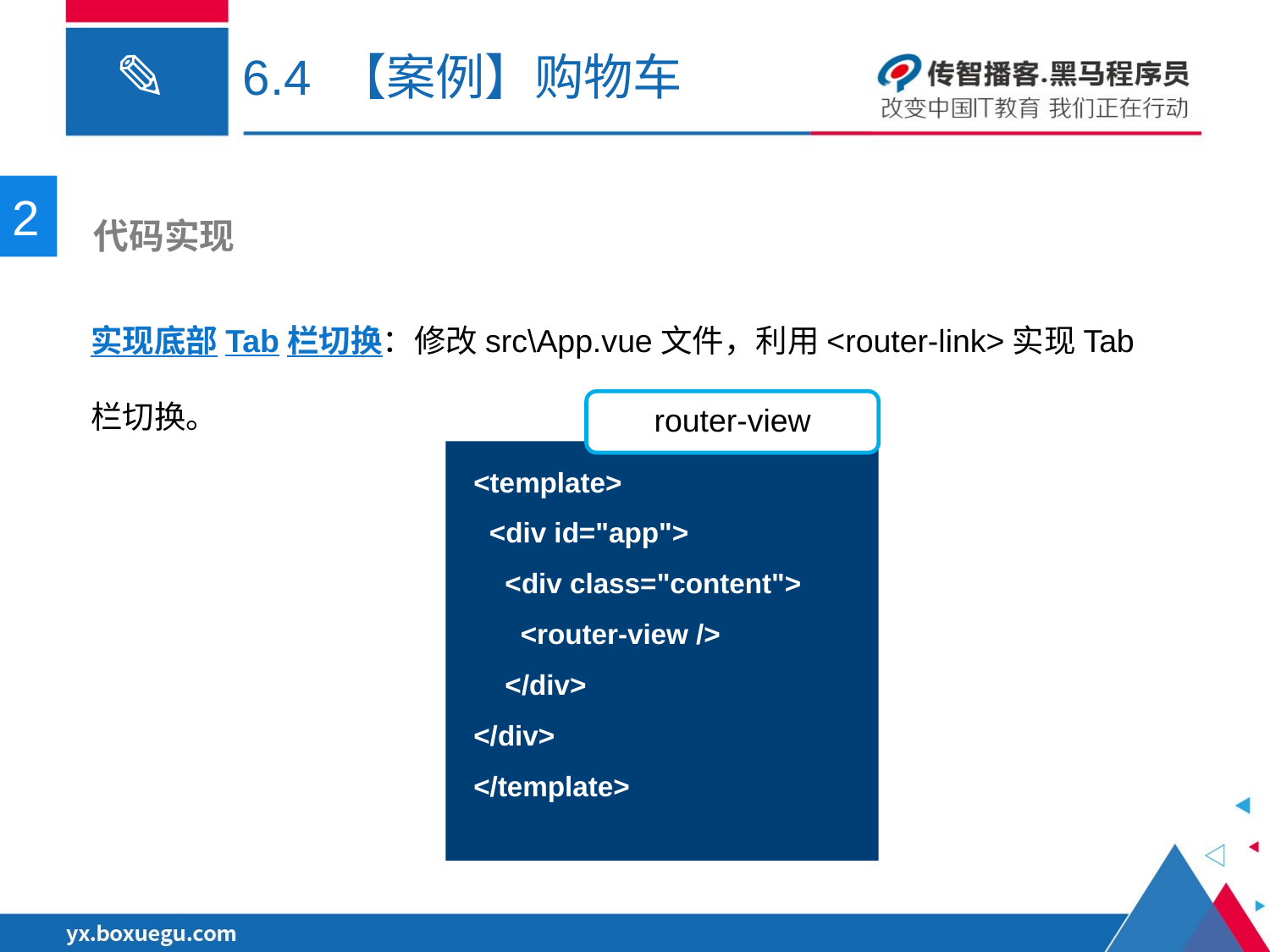

6.4 【案例】购物车

2
  代码实现
实现底部Tab栏切换：修改src\App.vue文件，利用<router-link>实现Tab栏切换。
router-view

<template>
  <div id="app">
    <div class="content">
      <router-view />
    </div>
</div>
</template>